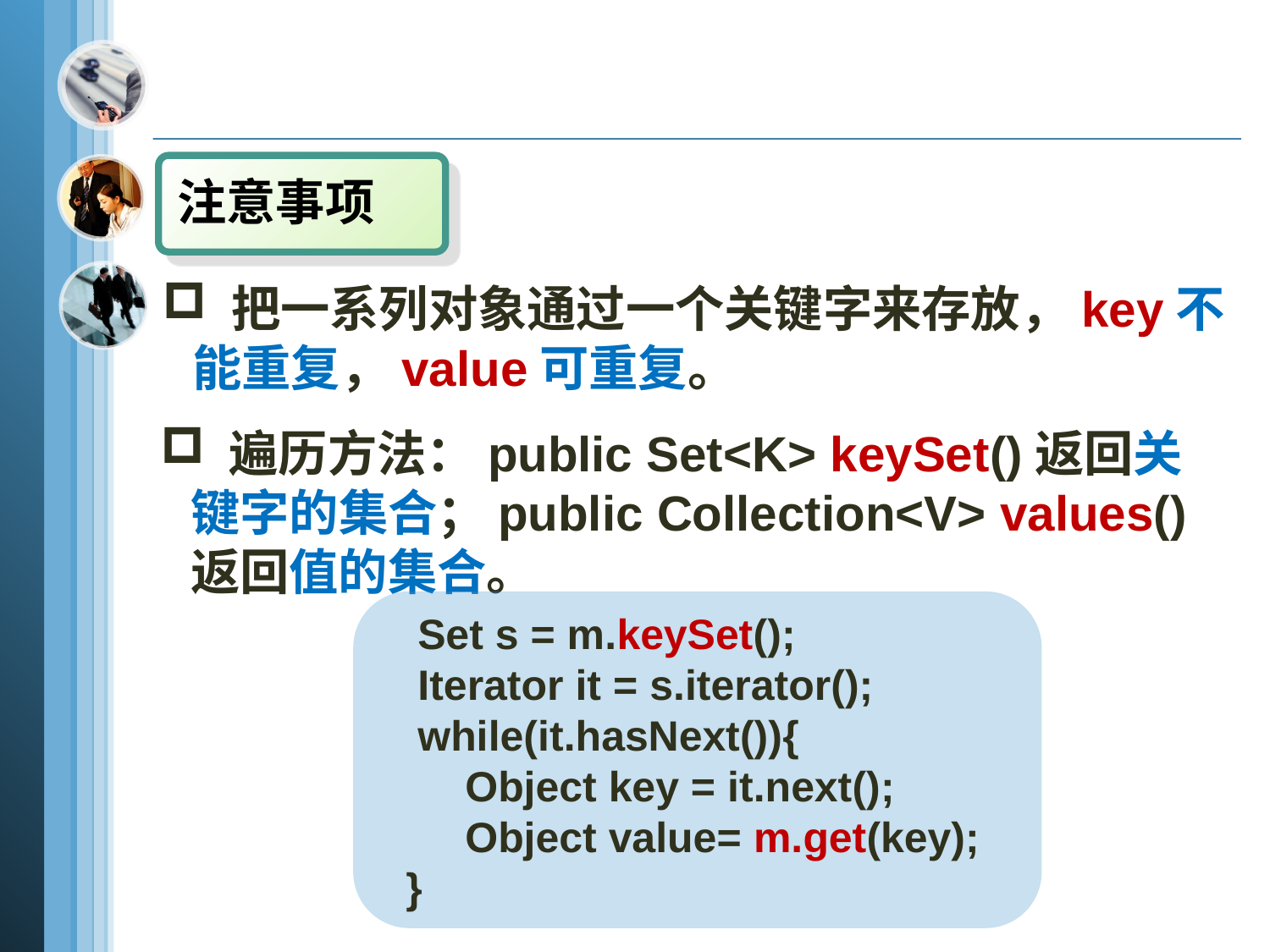

注意事项
 把一系列对象通过一个关键字来存放，key不能重复，value可重复。
 遍历方法：public Set<K> keySet()返回关键字的集合；public Collection<V> values()返回值的集合。
   Set s = m.keySet();
   Iterator it = s.iterator();
   while(it.hasNext()){
       Object key = it.next();
       Object value= m.get(key);
  }